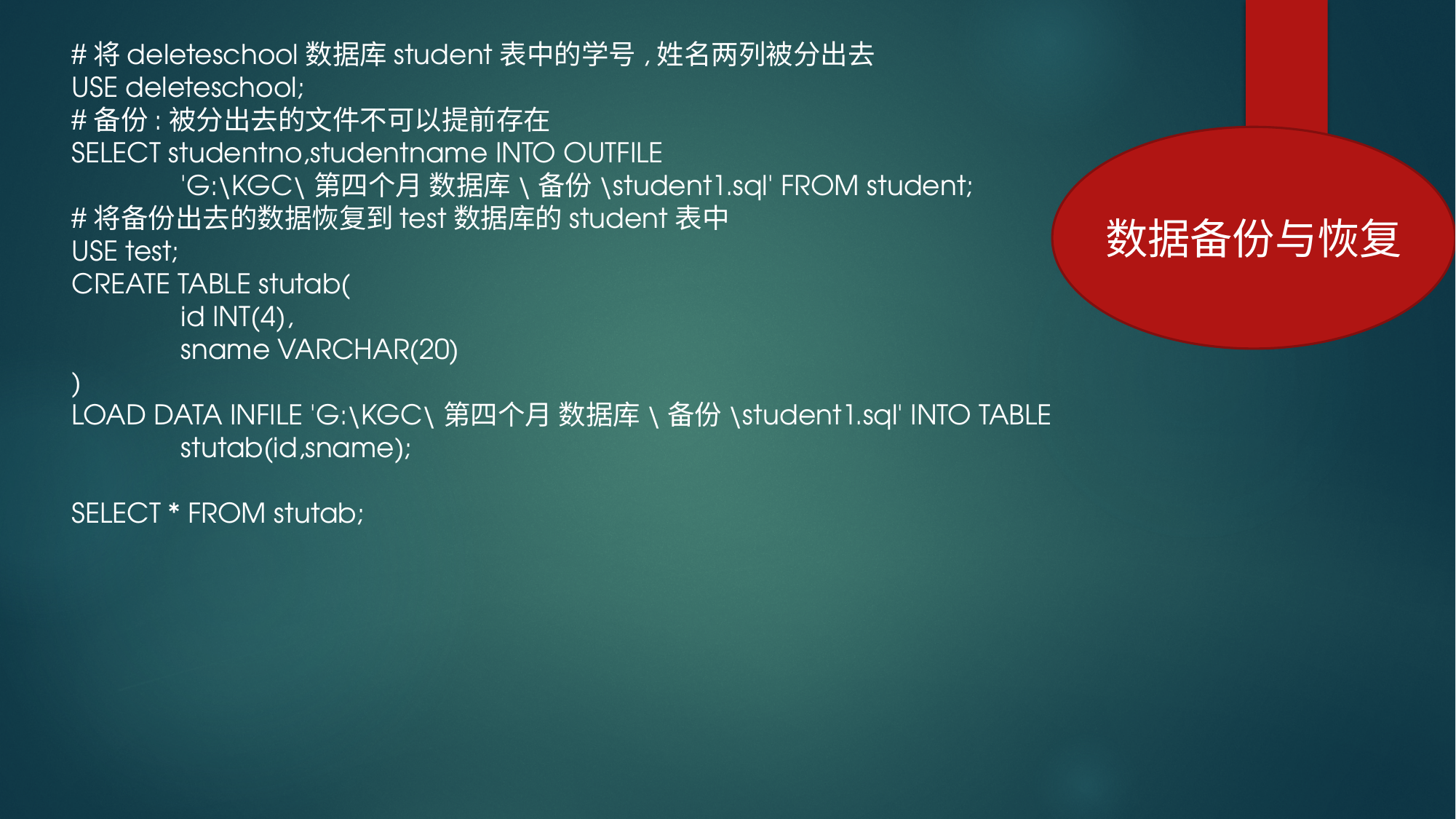

#将deleteschool数据库student表中的学号,姓名两列被分出去
USE deleteschool;
#备份:被分出去的文件不可以提前存在
SELECT studentno,studentname INTO OUTFILE
	'G:\KGC\第四个月 数据库\备份\student1.sql' FROM student;
#将备份出去的数据恢复到test数据库的student表中
USE test;
CREATE TABLE stutab(
	id INT(4),
	sname VARCHAR(20)
)
LOAD DATA INFILE 'G:\KGC\第四个月 数据库\备份\student1.sql' INTO TABLE
	stutab(id,sname);

SELECT * FROM stutab;

数据备份与恢复